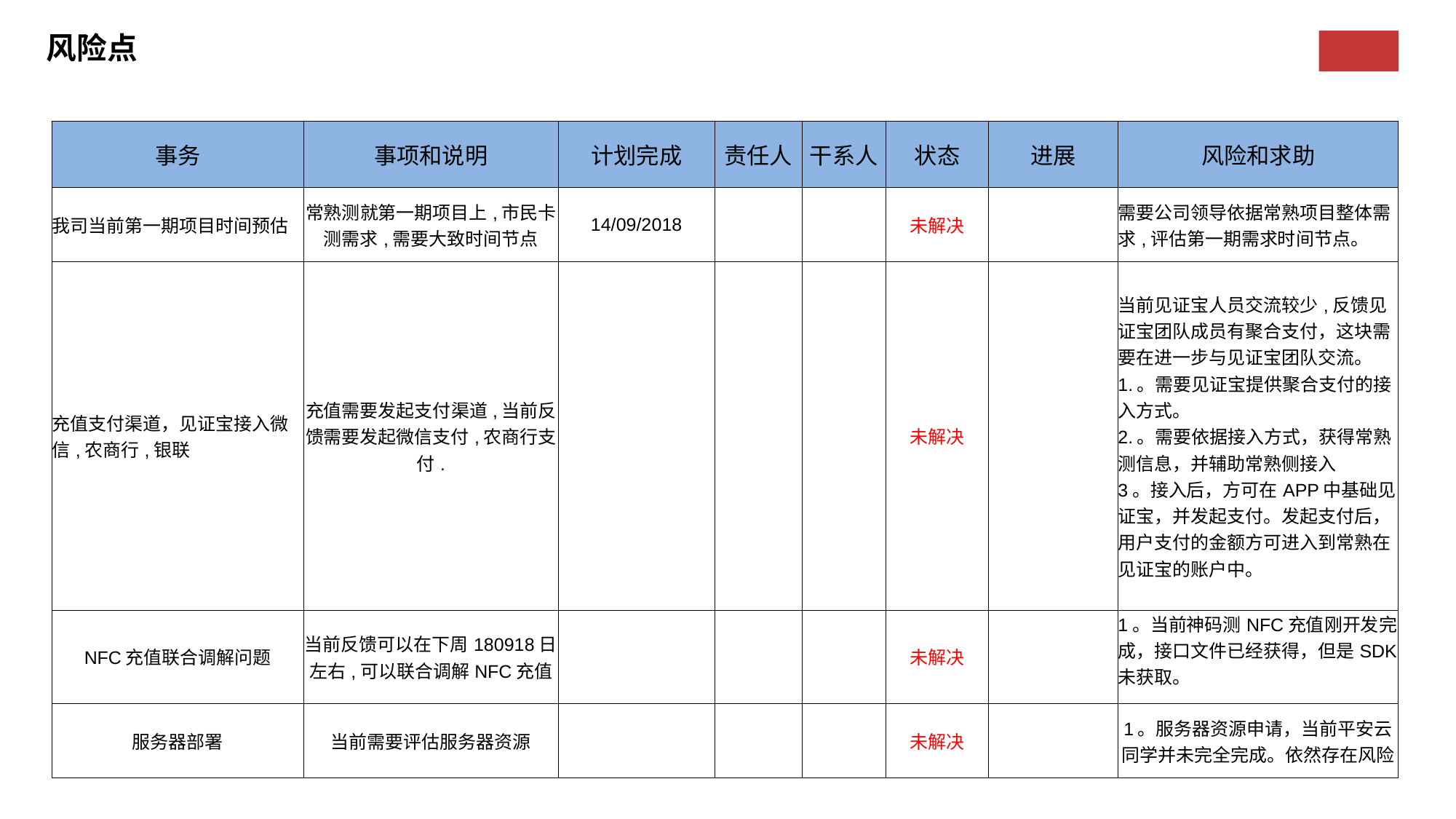

风险点

| 事务 | 事项和说明 | 计划完成 | 责任人 | 干系人 | 状态 | 进展 | 风险和求助 |
| --- | --- | --- | --- | --- | --- | --- | --- |
| 我司当前第一期项目时间预估 | 常熟测就第一期项目上,市民卡测需求,需要大致时间节点 | 14/09/2018 |  |  | 未解决 |  | 需要公司领导依据常熟项目整体需求,评估第一期需求时间节点。 |
| 充值支付渠道，见证宝接入微信,农商行,银联 | 充值需要发起支付渠道,当前反馈需要发起微信支付,农商行支付. |  |  |  | 未解决 |  | 当前见证宝人员交流较少,反馈见证宝团队成员有聚合支付，这块需要在进一步与见证宝团队交流。 1.。需要见证宝提供聚合支付的接入方式。 2.。需要依据接入方式，获得常熟测信息，并辅助常熟侧接入 3。接入后，方可在APP中基础见证宝，并发起支付。发起支付后，用户支付的金额方可进入到常熟在见证宝的账户中。 |
| NFC充值联合调解问题 | 当前反馈可以在下周180918日左右,可以联合调解NFC充值 |  |  |  | 未解决 |  | 1。当前神码测NFC充值刚开发完成，接口文件已经获得，但是SDK未获取。 |
| 服务器部署 | 当前需要评估服务器资源 |  |  |  | 未解决 |  | 1。服务器资源申请，当前平安云同学并未完全完成。依然存在风险 |